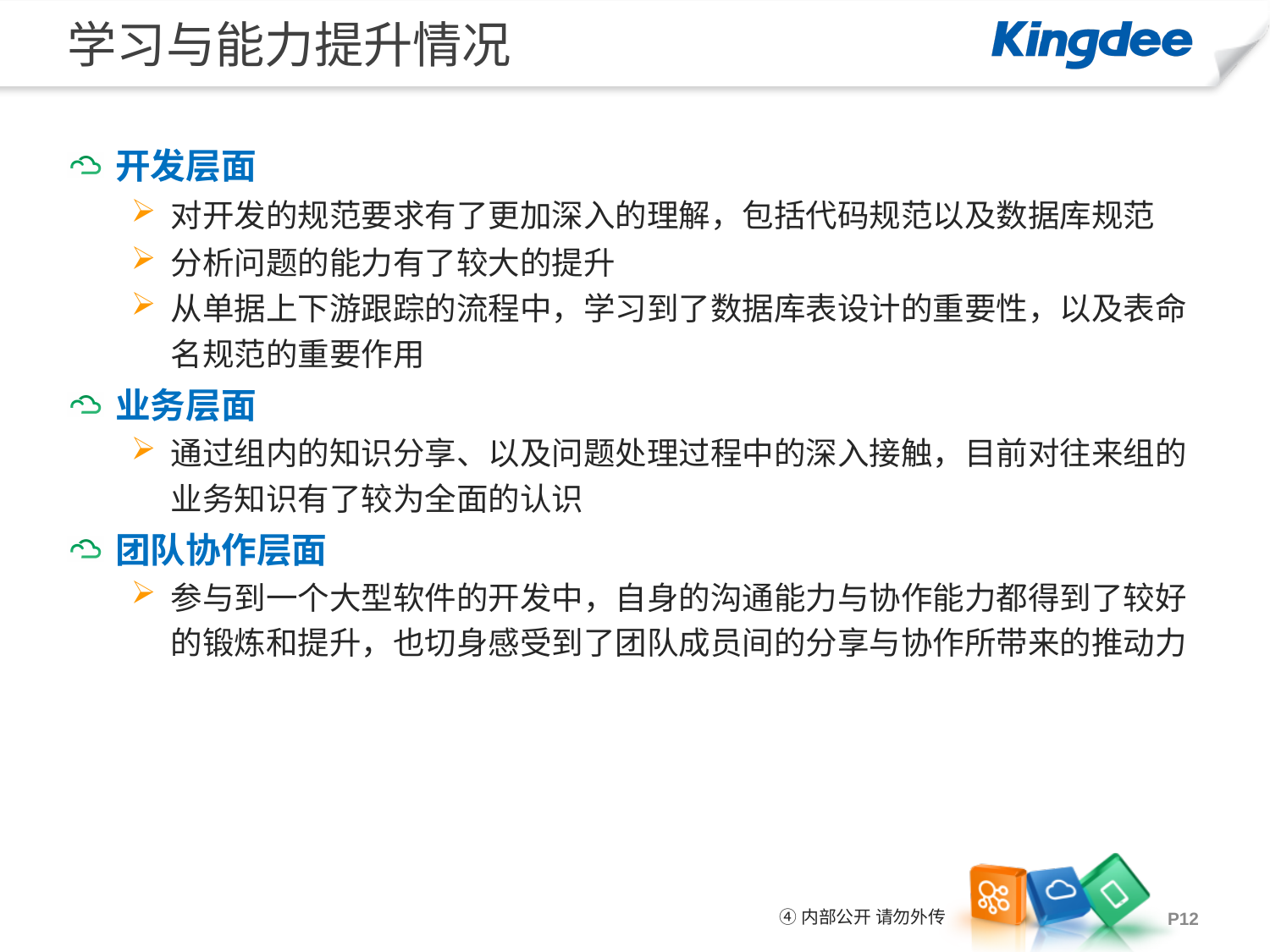

# 学习与能力提升情况
开发层面
对开发的规范要求有了更加深入的理解，包括代码规范以及数据库规范
分析问题的能力有了较大的提升
从单据上下游跟踪的流程中，学习到了数据库表设计的重要性，以及表命名规范的重要作用
业务层面
通过组内的知识分享、以及问题处理过程中的深入接触，目前对往来组的业务知识有了较为全面的认识
团队协作层面
参与到一个大型软件的开发中，自身的沟通能力与协作能力都得到了较好的锻炼和提升，也切身感受到了团队成员间的分享与协作所带来的推动力